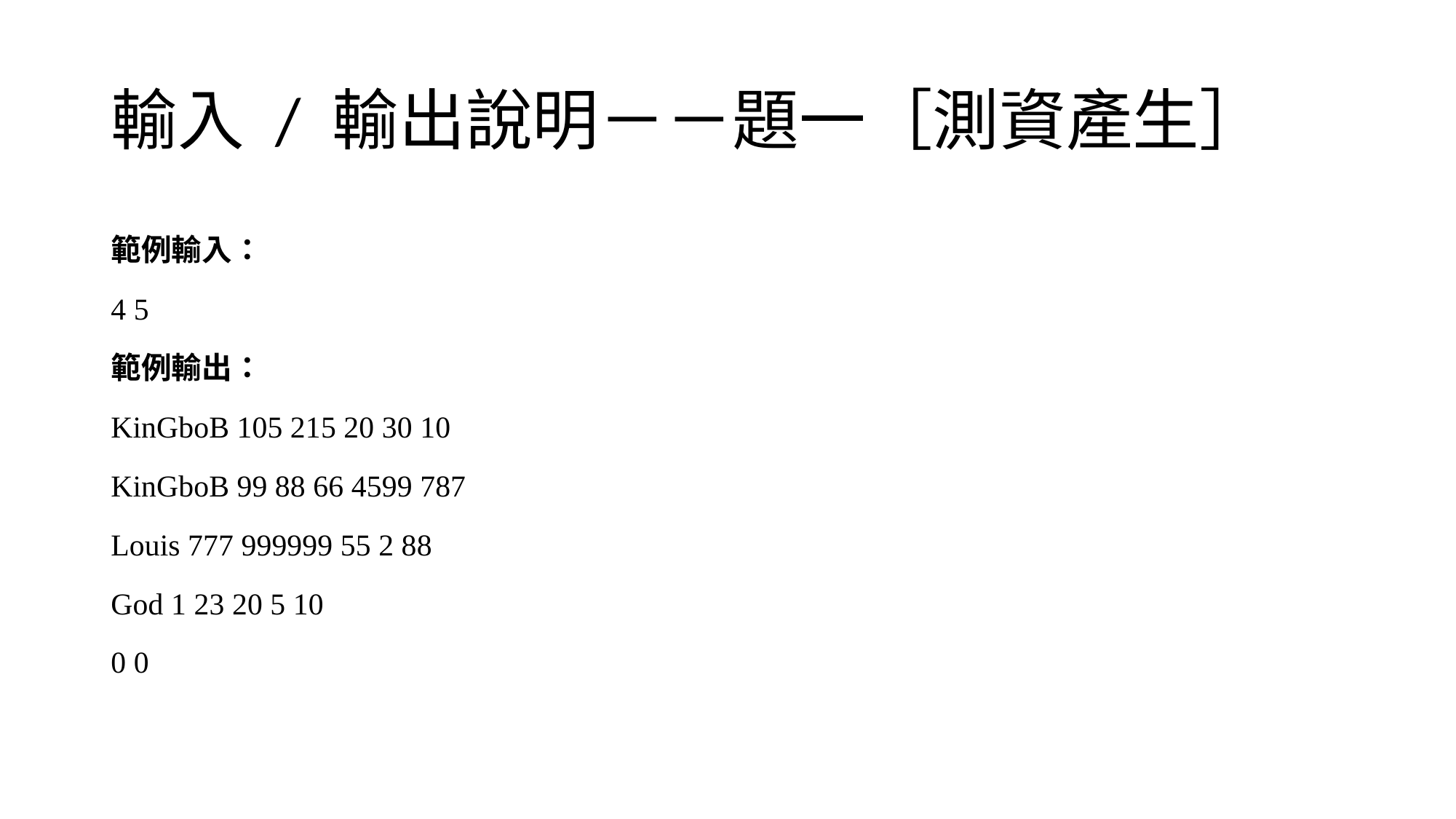

# 輸入 / 輸出說明－－題一［測資產生］
範例輸入：
4 5
範例輸出：
KinGboB 105 215 20 30 10
KinGboB 99 88 66 4599 787
Louis 777 999999 55 2 88
God 1 23 20 5 10
0 0